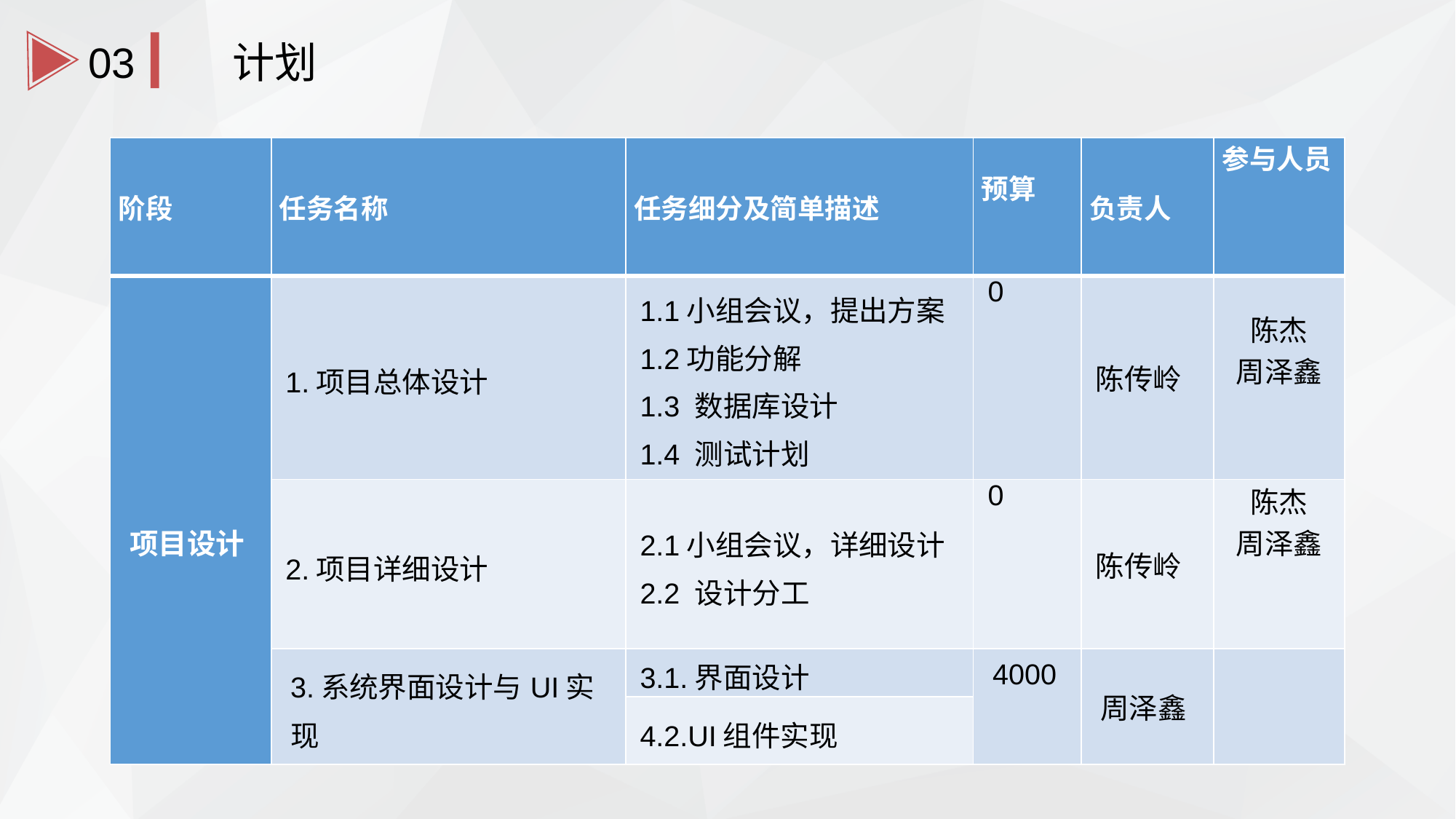

03
计划

| 阶段 | 任务名称 | 任务细分及简单描述 | 预算 | 负责人 | 参与人员 |
| --- | --- | --- | --- | --- | --- |
| 项目设计 | 1.项目总体设计 | 1.1小组会议，提出方案 1.2功能分解 1.3 数据库设计 1.4 测试计划 | 0 | 陈传岭 | 陈杰 周泽鑫 |
|  | 2.项目详细设计 | 2.1小组会议，详细设计 2.2 设计分工 | 0 | 陈传岭 | 陈杰 周泽鑫 |
|  | 3.系统界面设计与UI实现 | 3.1.界面设计 | 4000 | 周泽鑫 |  |
|  |  | 4.2.UI组件实现 |  |  |  |